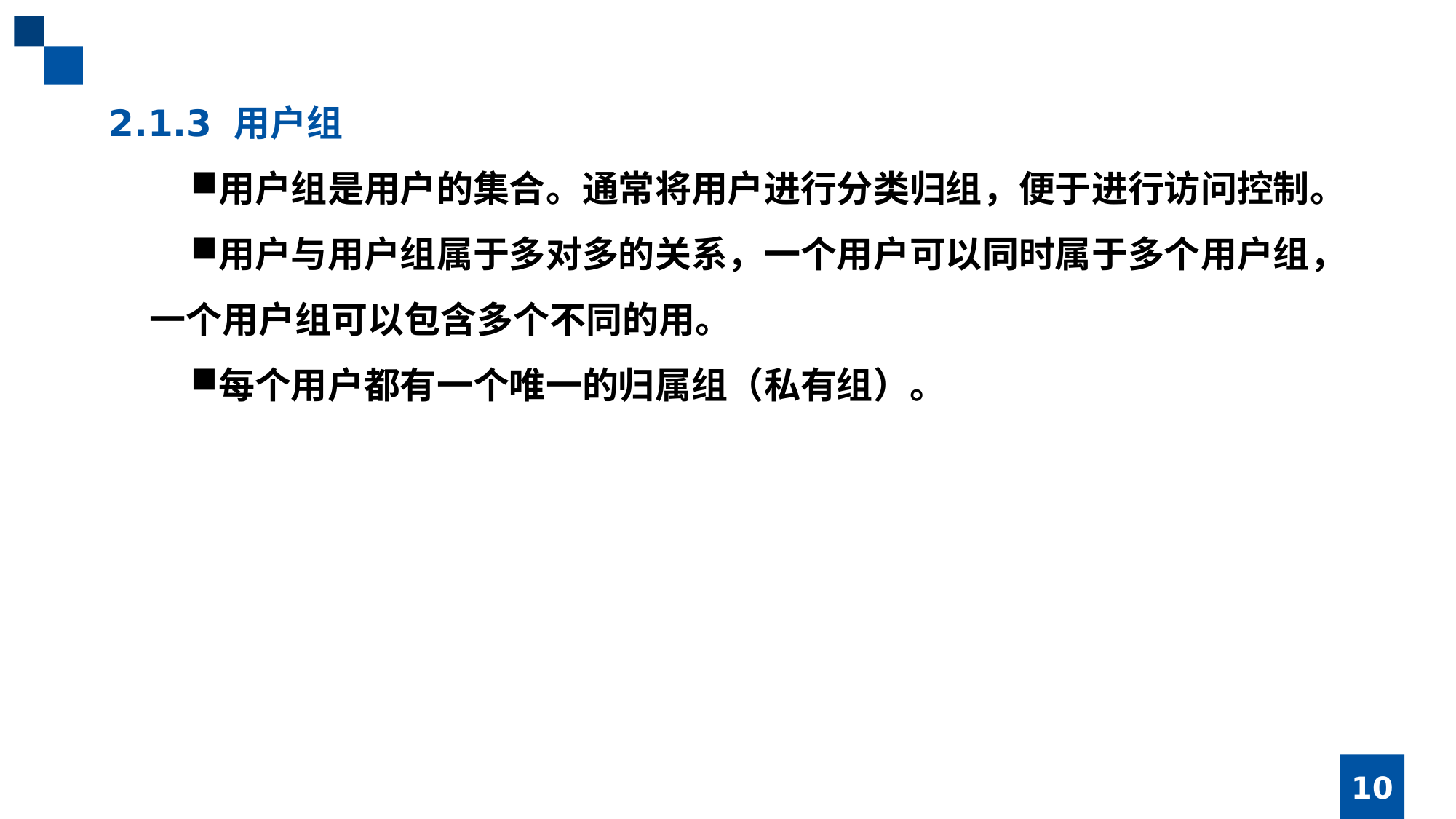

2.1.3 用户组
用户组是用户的集合。通常将用户进行分类归组，便于进行访问控制。
用户与用户组属于多对多的关系，一个用户可以同时属于多个用户组，一个用户组可以包含多个不同的用。
每个用户都有一个唯一的归属组（私有组）。
10